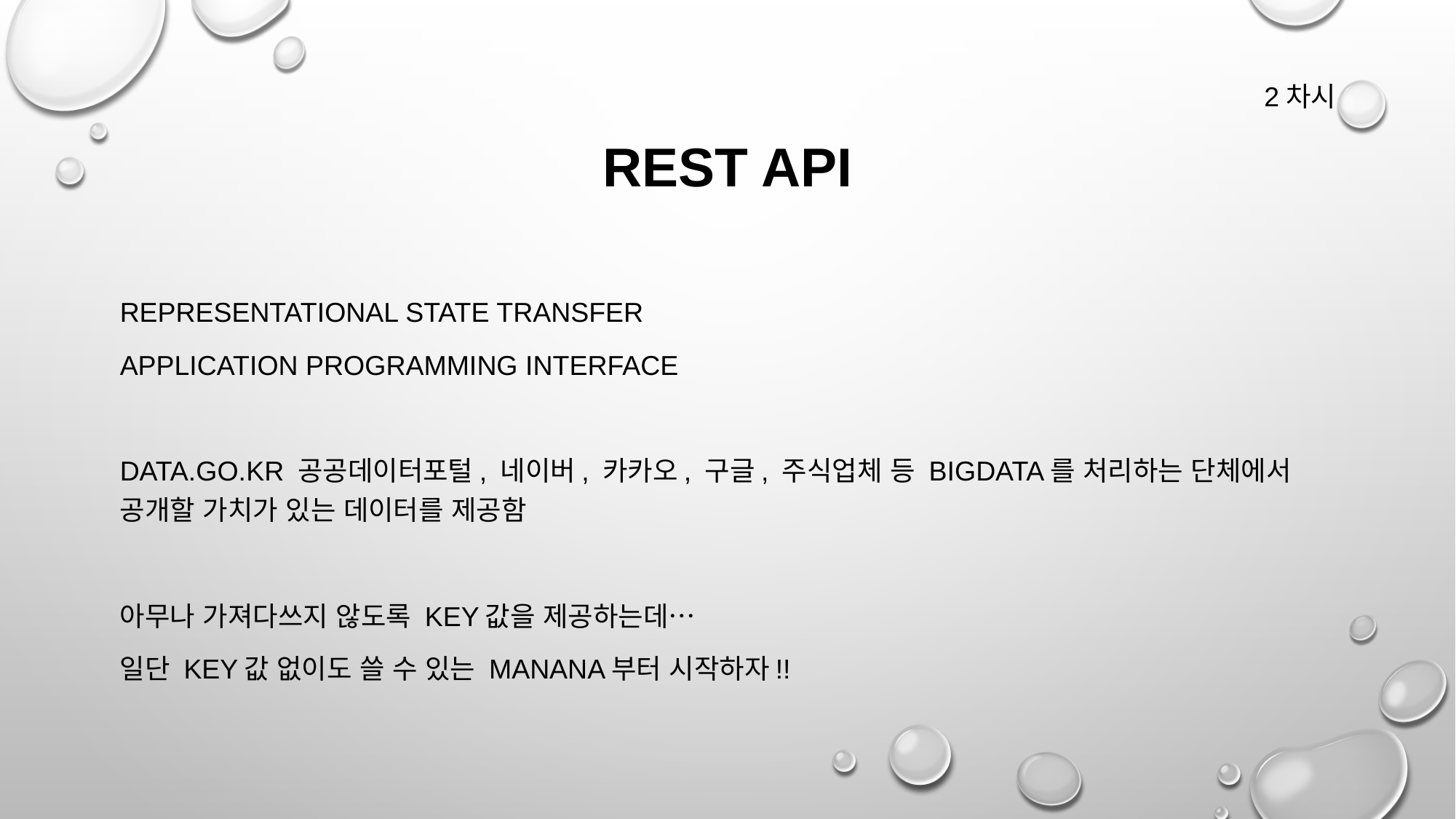

# rest api
2차시
representational state transfer
Application programming interface

data.go.kr 공공데이터포털, 네이버, 카카오, 구글, 주식업체 등 bigdata를 처리하는 단체에서 공개할 가치가 있는 데이터를 제공함

아무나 가져다쓰지 않도록 key값을 제공하는데…
일단 key값 없이도 쓸 수 있는 manana부터 시작하자!!